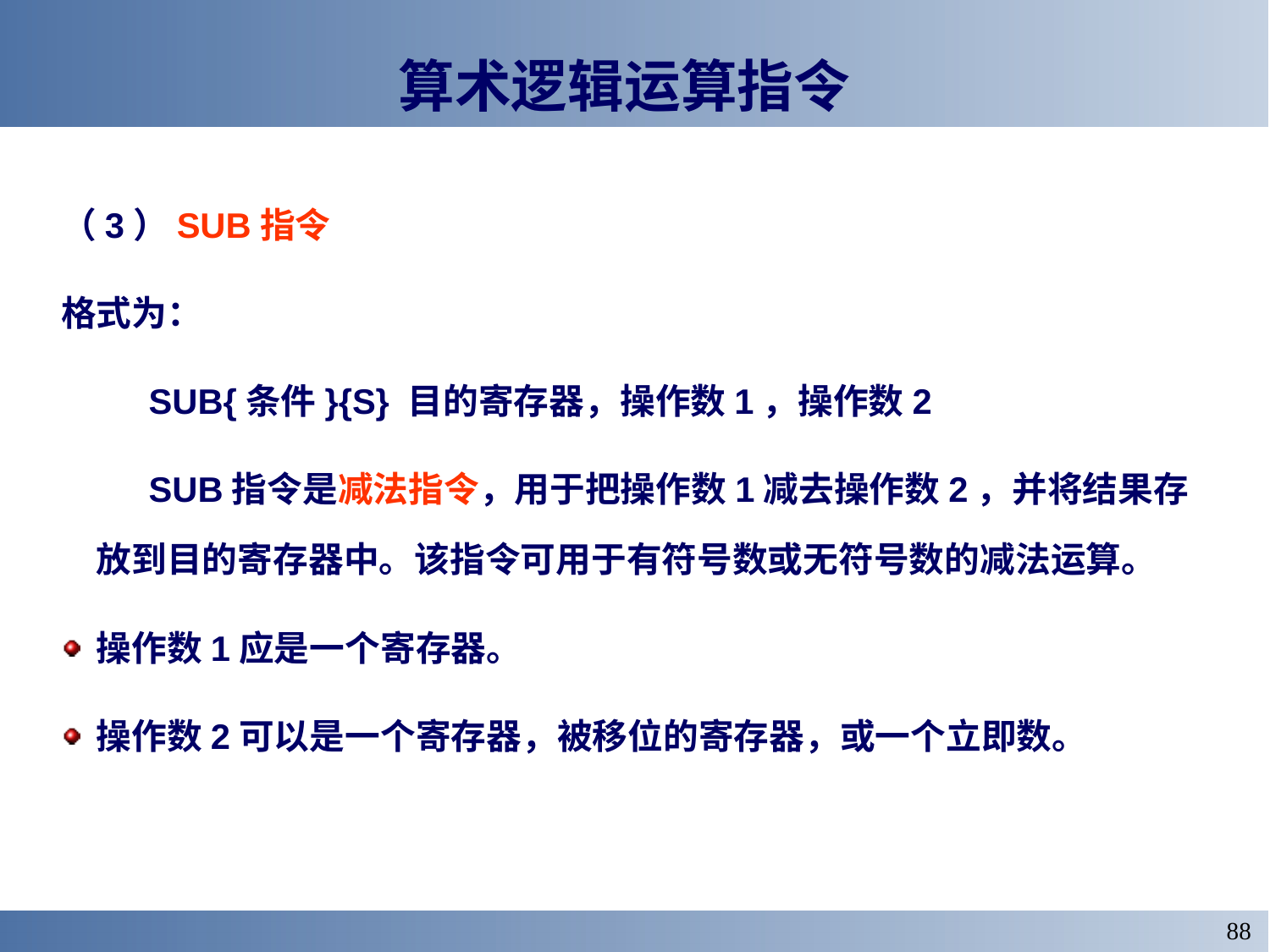

# 算术逻辑运算指令
（3）SUB指令
格式为：
         SUB{条件}{S} 目的寄存器，操作数1，操作数2
         SUB指令是减法指令，用于把操作数1减去操作数2，并将结果存放到目的寄存器中。该指令可用于有符号数或无符号数的减法运算。
操作数1应是一个寄存器。
操作数2可以是一个寄存器，被移位的寄存器，或一个立即数。